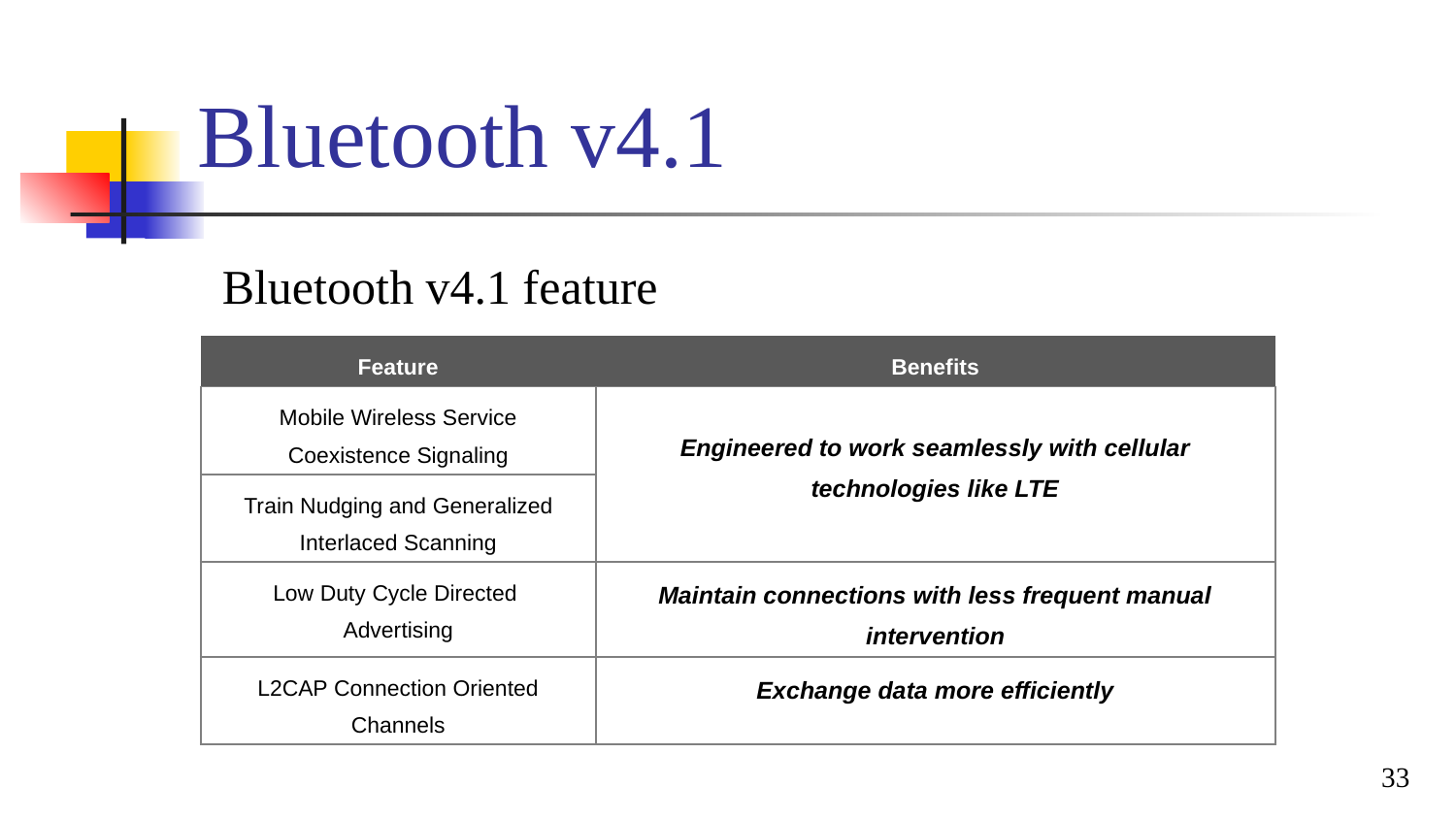

# Bluetooth v4.1
Bluetooth v4.1 feature

圖片來源：http://www.mem.com.tw/article_content.asp?sn=1406050004
| Feature | Benefits |
| --- | --- |
| Mobile Wireless Service Coexistence Signaling | Engineered to work seamlessly with cellular technologies like LTE |
| Train Nudging and Generalized Interlaced Scanning |  |
| Low Duty Cycle Directed Advertising | Maintain connections with less frequent manual intervention |
| L2CAP Connection Oriented Channels | Exchange data more efficiently |
33